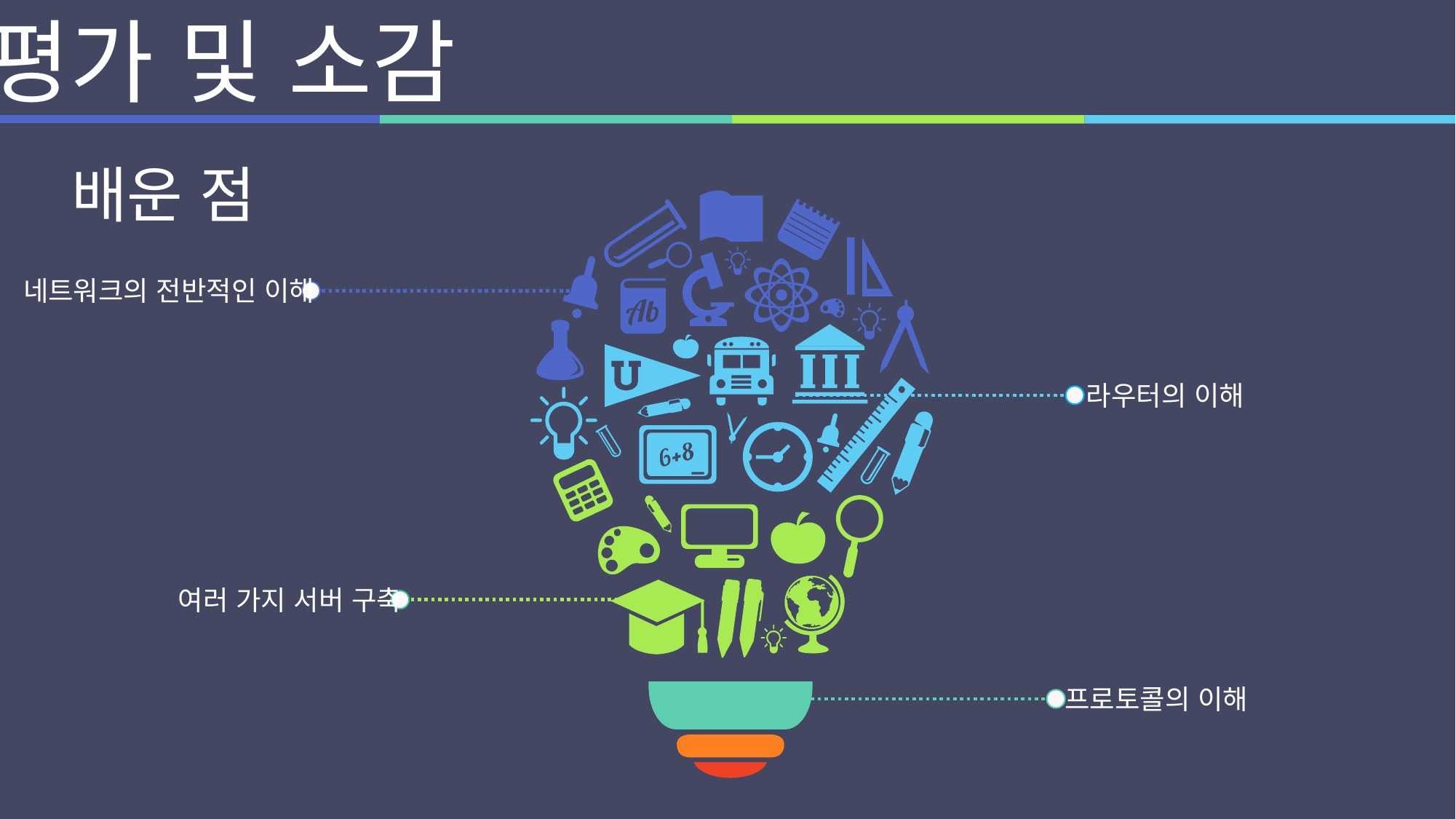

평가 및 소감

배운 점

네트워크의 전반적인 이해

라우터의 이해

여러 가지 서버 구축

프로토콜의 이해